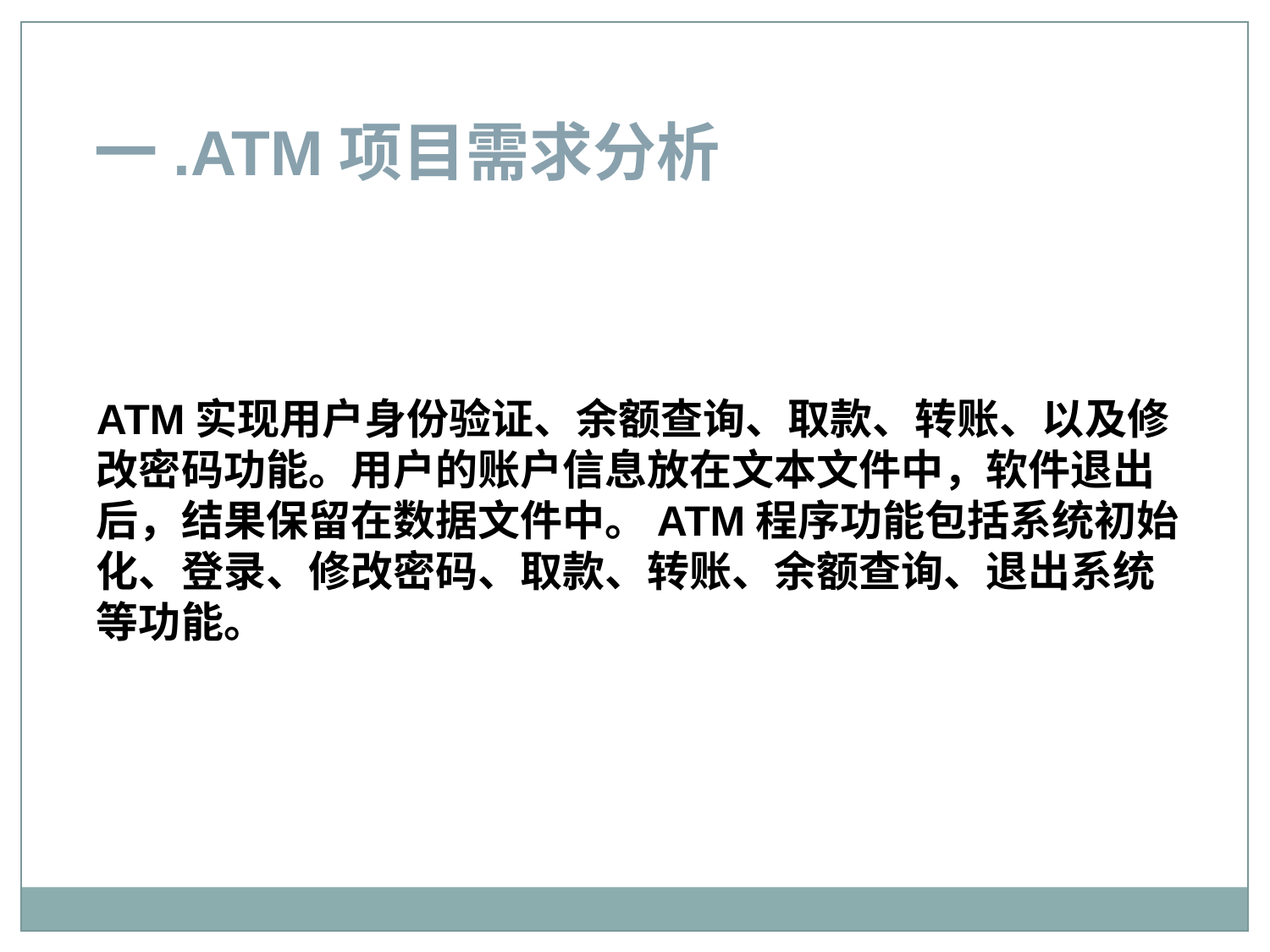

一.ATM项目需求分析

ATM实现用户身份验证、余额查询、取款、转账、以及修
改密码功能。用户的账户信息放在文本文件中，软件退出
后，结果保留在数据文件中。ATM程序功能包括系统初始
化、登录、修改密码、取款、转账、余额查询、退出系统
等功能。